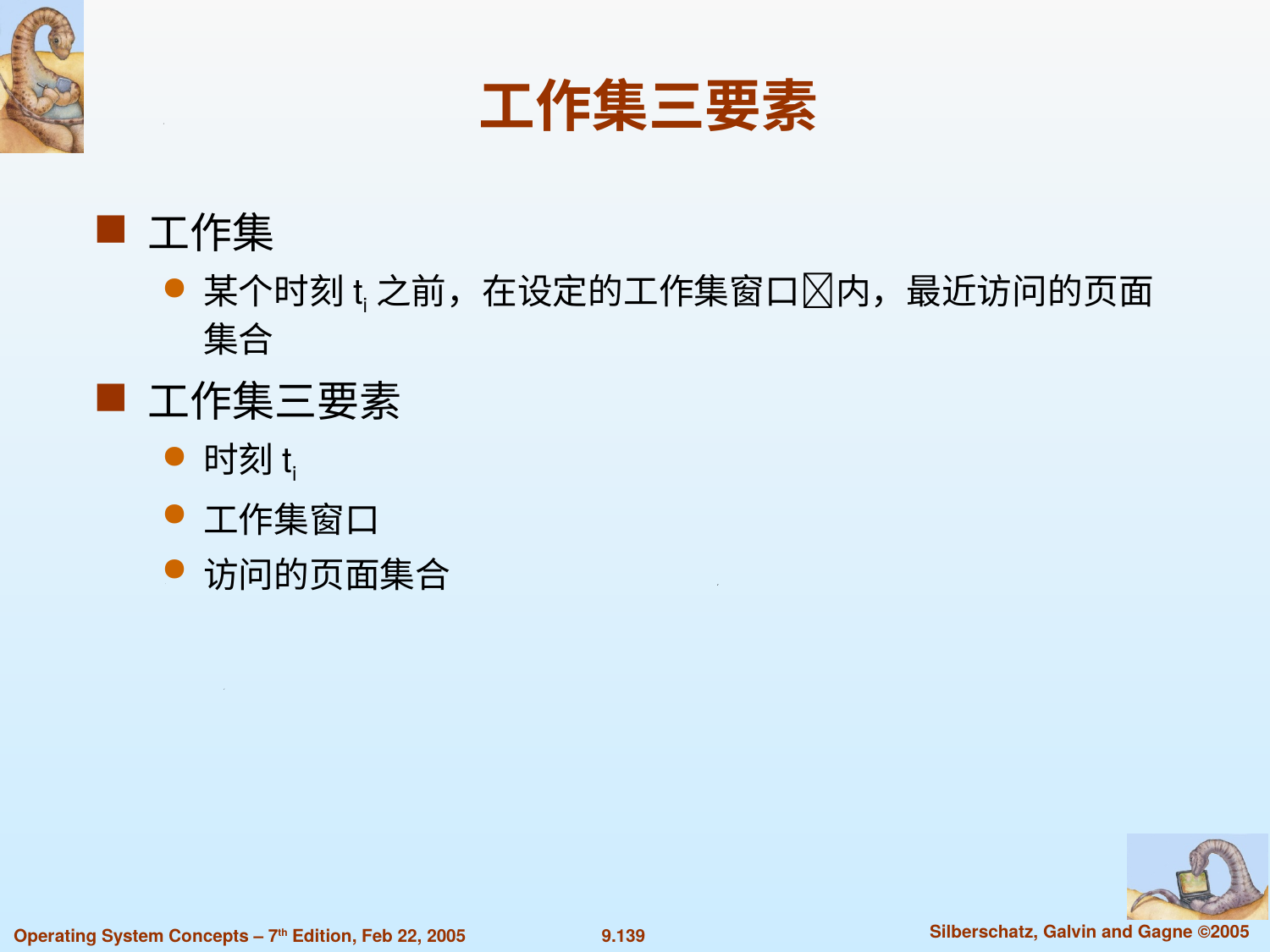

工作集三要素
工作集
某个时刻ti之前，在设定的工作集窗口Δ内，最近访问的页面集合
工作集三要素
时刻ti
工作集窗口
访问的页面集合